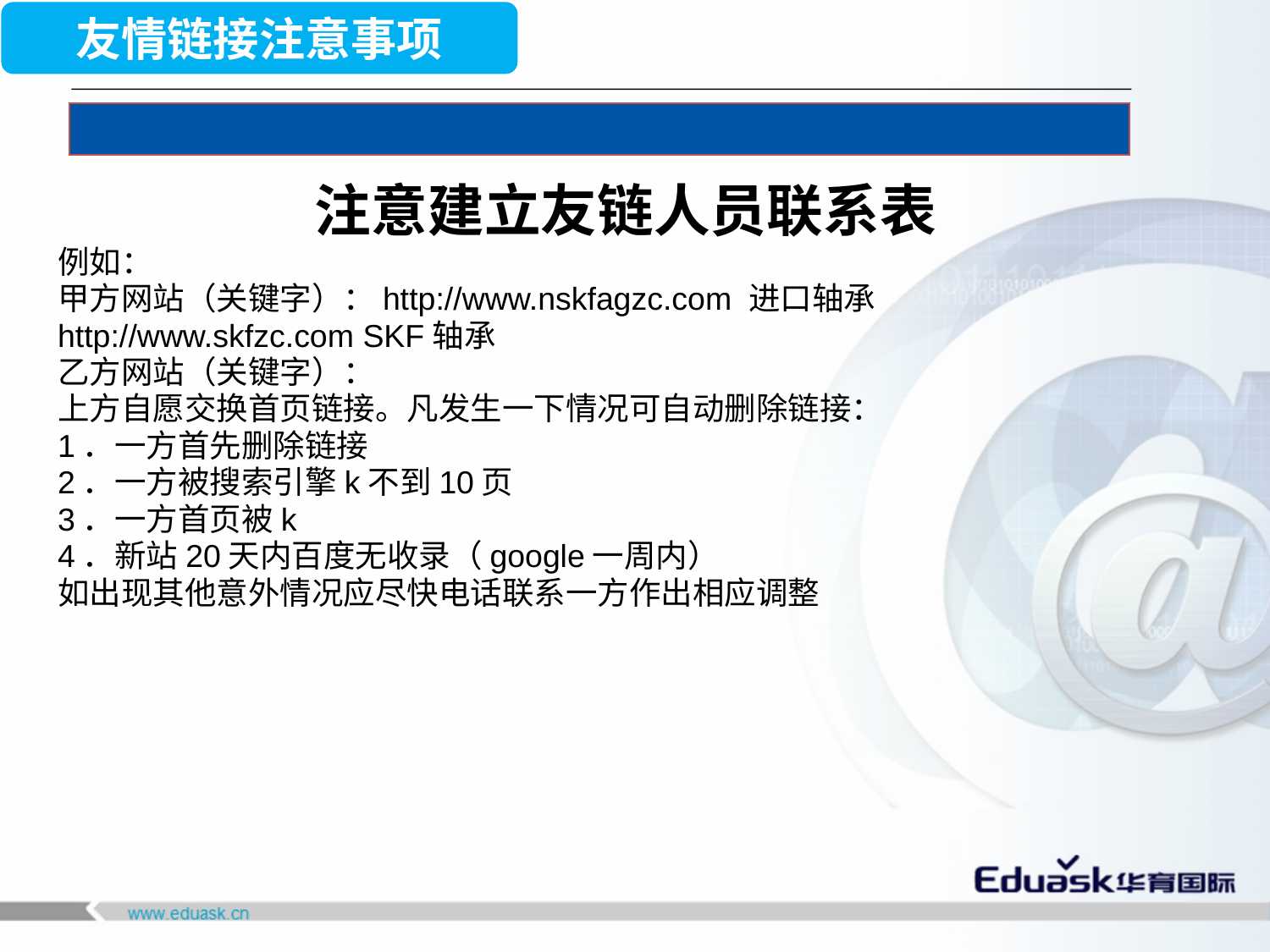

友情链接注意事项

注意建立友链人员联系表
例如：
甲方网站（关键字）：http://www.nskfagzc.com 进口轴承
http://www.skfzc.com SKF轴承
乙方网站（关键字）：
上方自愿交换首页链接。凡发生一下情况可自动删除链接：
1．一方首先删除链接
2．一方被搜索引擎k不到10页
3．一方首页被k
4．新站20天内百度无收录（google一周内）
如出现其他意外情况应尽快电话联系一方作出相应调整